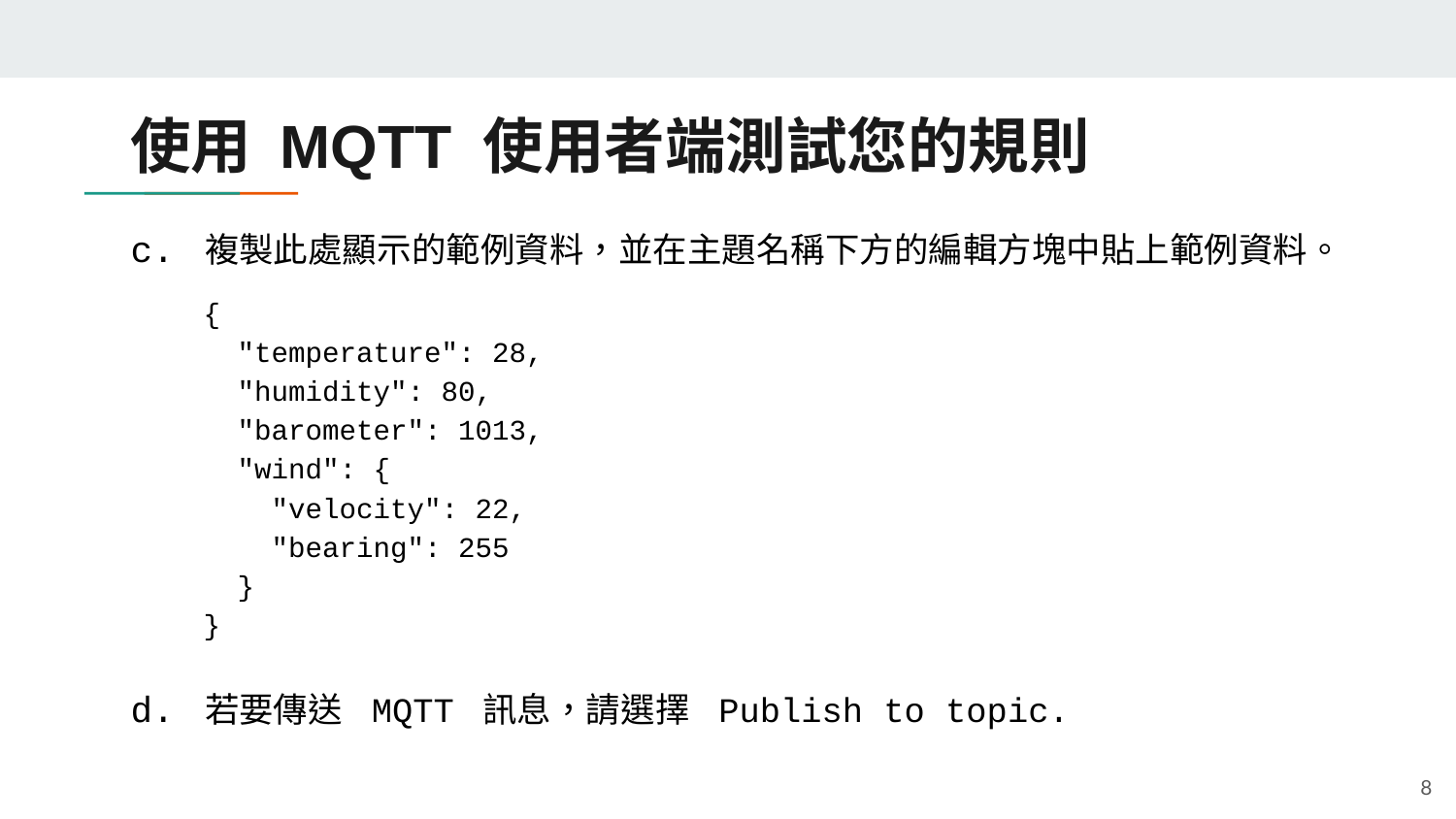

# 使用 MQTT 使用者端測試您的規則
c. 複製此處顯示的範例資料，並在主題名稱下方的編輯方塊中貼上範例資料。
{
  "temperature": 28,
  "humidity": 80,
  "barometer": 1013,
  "wind": {
    "velocity": 22,
    "bearing": 255
  }
}

d. 若要傳送 MQTT 訊息，請選擇 Publish to topic.
8